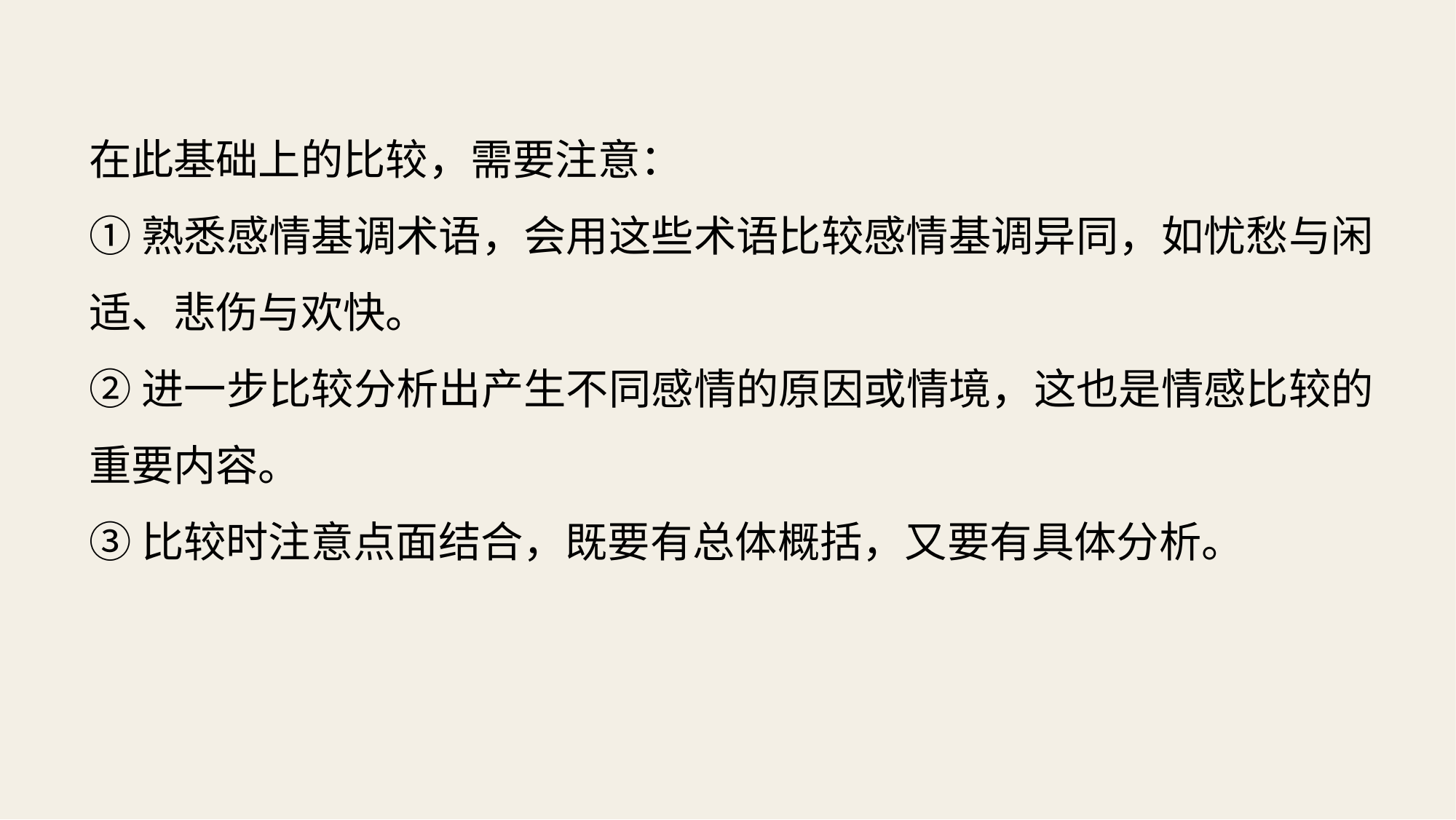

在此基础上的比较，需要注意：
①熟悉感情基调术语，会用这些术语比较感情基调异同，如忧愁与闲适、悲伤与欢快。
②进一步比较分析出产生不同感情的原因或情境，这也是情感比较的重要内容。
③比较时注意点面结合，既要有总体概括，又要有具体分析。